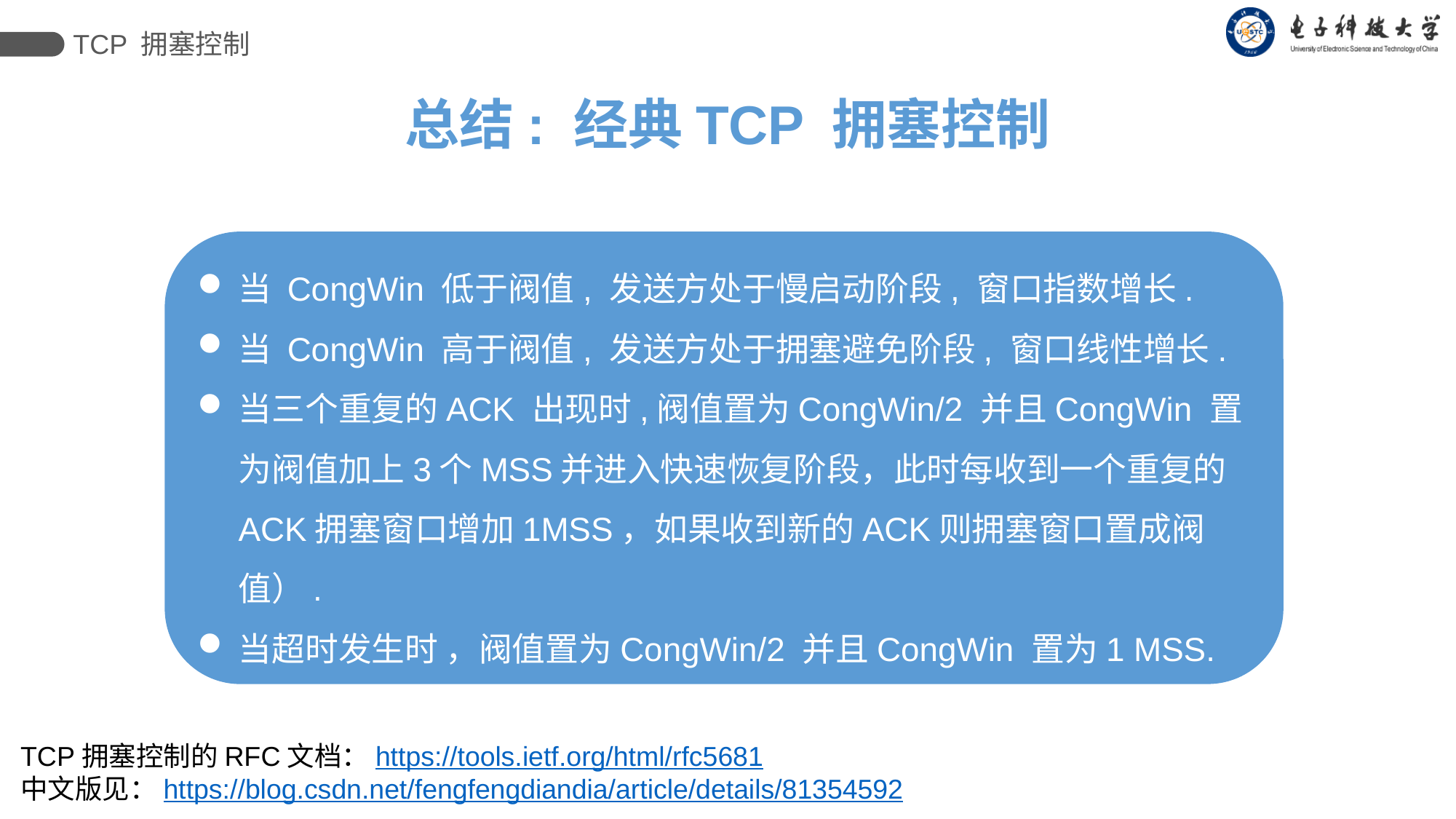

TCP 拥塞控制

总结: 经典TCP 拥塞控制
当 CongWin 低于阀值, 发送方处于慢启动阶段, 窗口指数增长.
当 CongWin 高于阀值, 发送方处于拥塞避免阶段, 窗口线性增长.
当三个重复的ACK 出现时,阀值置为CongWin/2 并且CongWin 置为阀值加上3个MSS并进入快速恢复阶段，此时每收到一个重复的ACK拥塞窗口增加1MSS，如果收到新的ACK则拥塞窗口置成阀值）.
当超时发生时 ，阀值置为CongWin/2 并且CongWin 置为1 MSS.
TCP拥塞控制的RFC文档：https://tools.ietf.org/html/rfc5681
中文版见：https://blog.csdn.net/fengfengdiandia/article/details/81354592